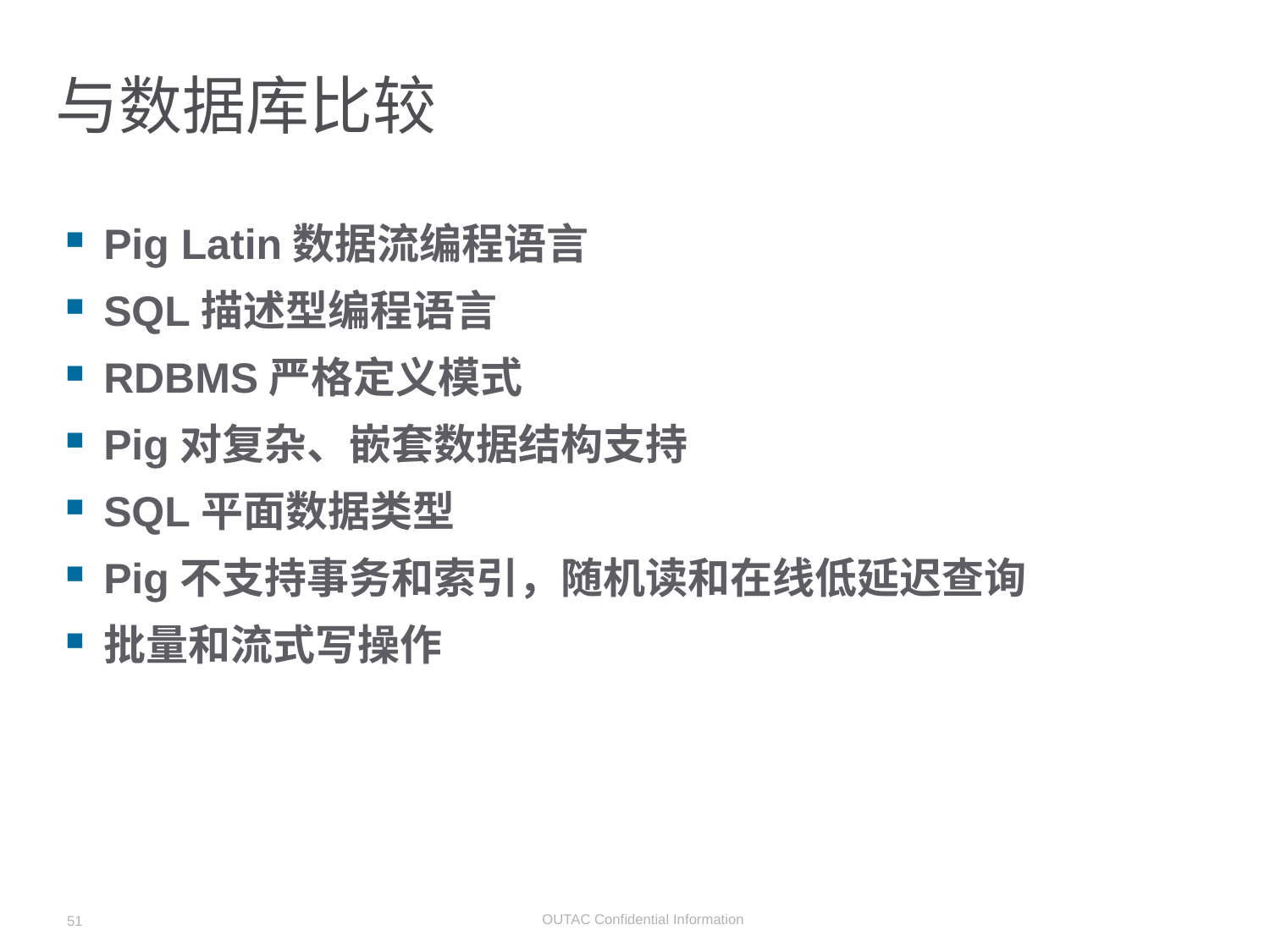

# 与数据库比较
Pig Latin数据流编程语言
SQL描述型编程语言
RDBMS严格定义模式
Pig对复杂、嵌套数据结构支持
SQL平面数据类型
Pig不支持事务和索引，随机读和在线低延迟查询
批量和流式写操作
51